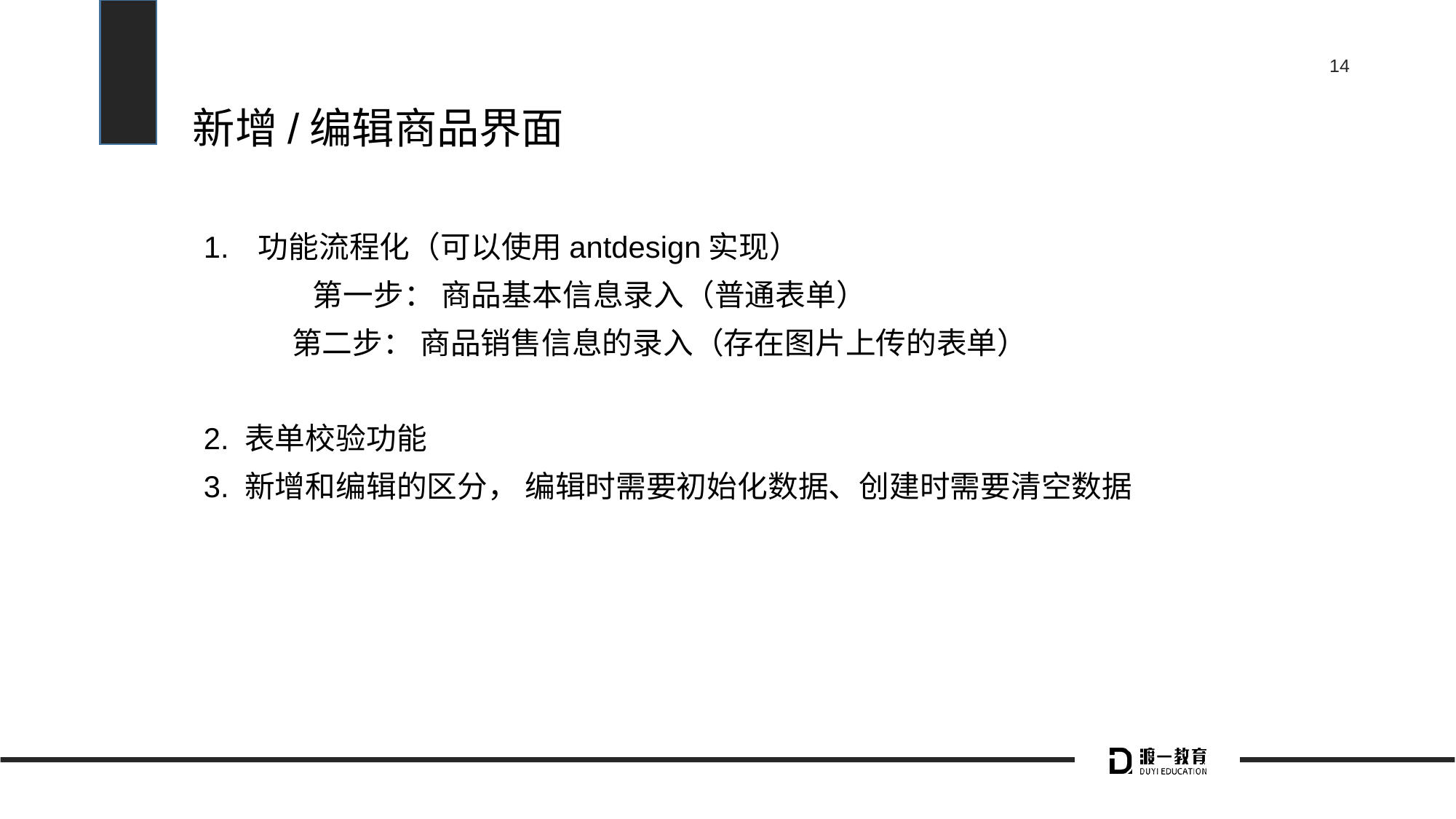

# 新增/编辑商品界面
功能流程化（可以使用antdesign实现）
	第一步： 商品基本信息录入（普通表单）
            第二步： 商品销售信息的录入（存在图片上传的表单）

2. 表单校验功能
3. 新增和编辑的区分， 编辑时需要初始化数据、创建时需要清空数据